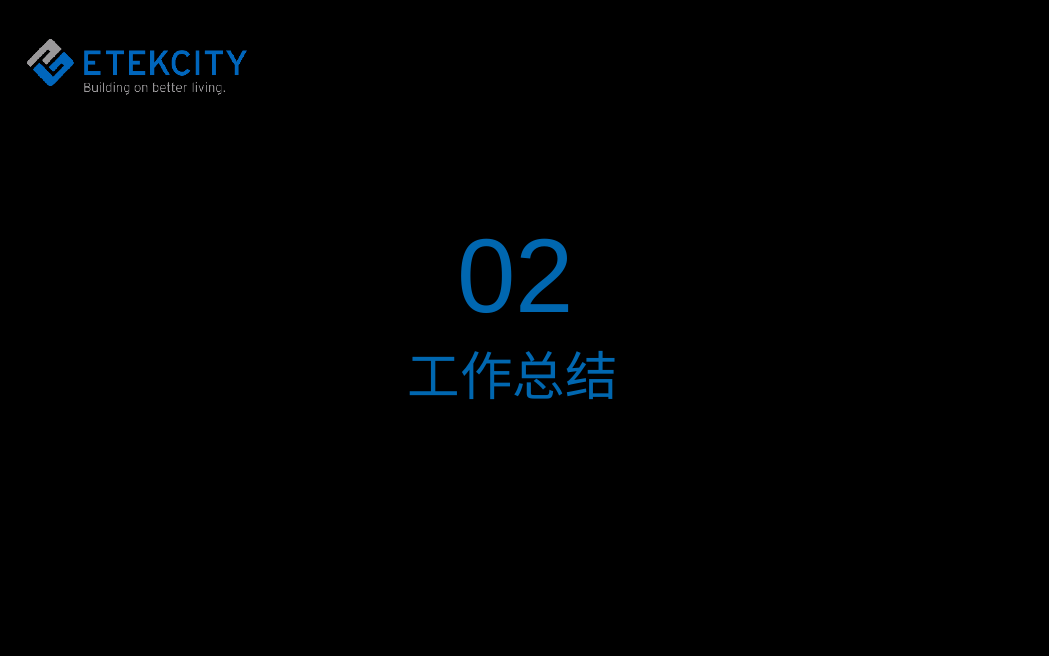

添加你的文本
02
添加你的文本
在这里您可以输入您的相关文本，用于给与会者讲解您的产品或者服务。在这里您可以输入您的相关文本，用于给与会者讲解您的产品或者服务。在这里您可以输入您的相关文本，用于给与会者讲解您的产品或者服务。在这里您可以输入您的相关文本，用于给与会者讲解您的产品或者服务。
工作总结
在这里您可以输入您的相关文本，用于给与会者讲解您的产品或者服务。在这里您可以输入您的相关文本，用于给与会者讲解您的产品或者服务。在这里您可以输入您的相关文本，用于给与会者讲解您的产品或者服务。在这里您可以输入您的相关文本，用于给与会者讲解您的产品或者服务。